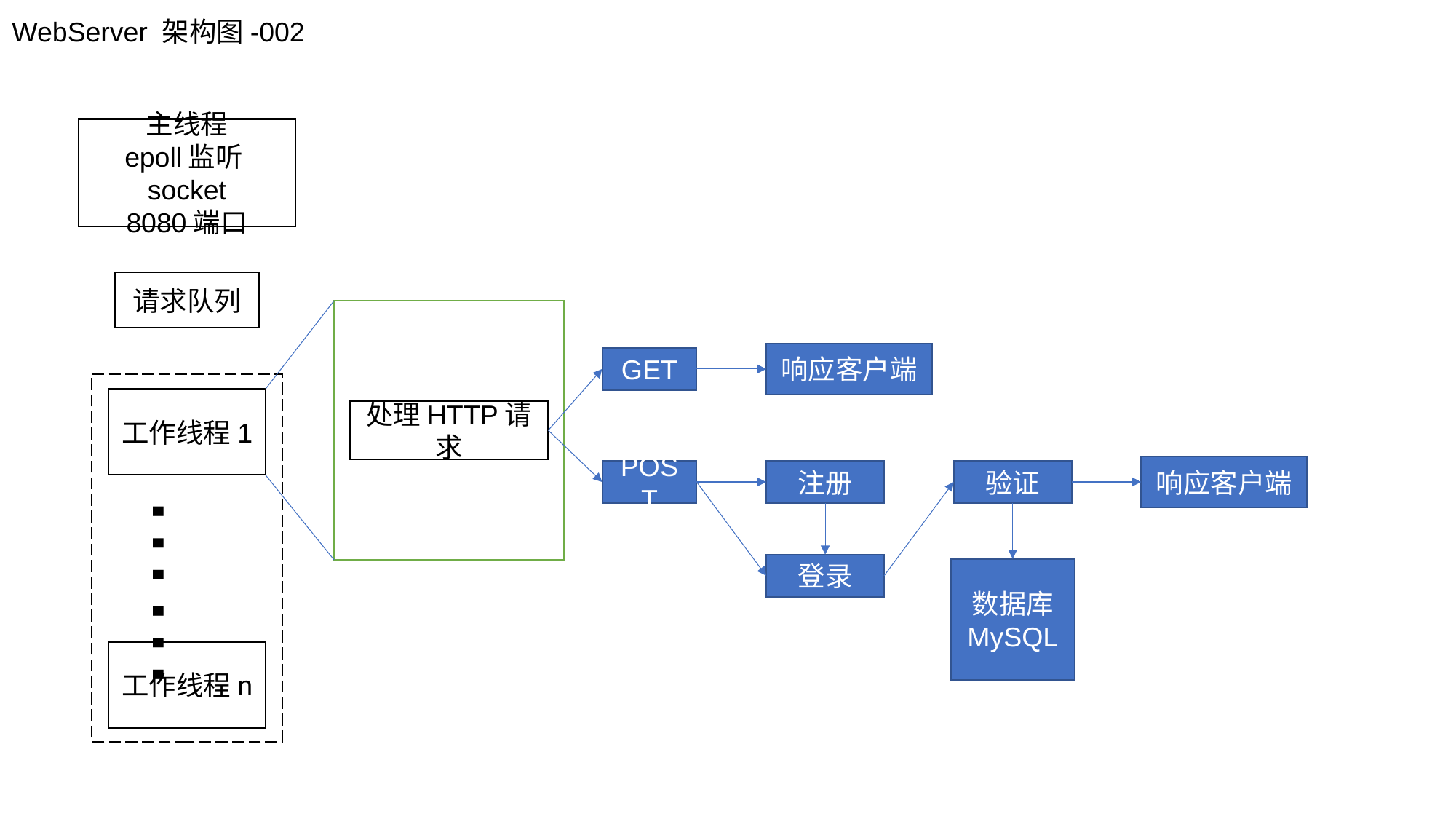

WebServer 架构图-002
主线程
epoll监听socket
8080端口
请求队列

处理HTTP请求
响应客户端
GET

工作线程1
……
工作线程n
响应客户端
POST
注册
验证
登录
数据库
MySQL